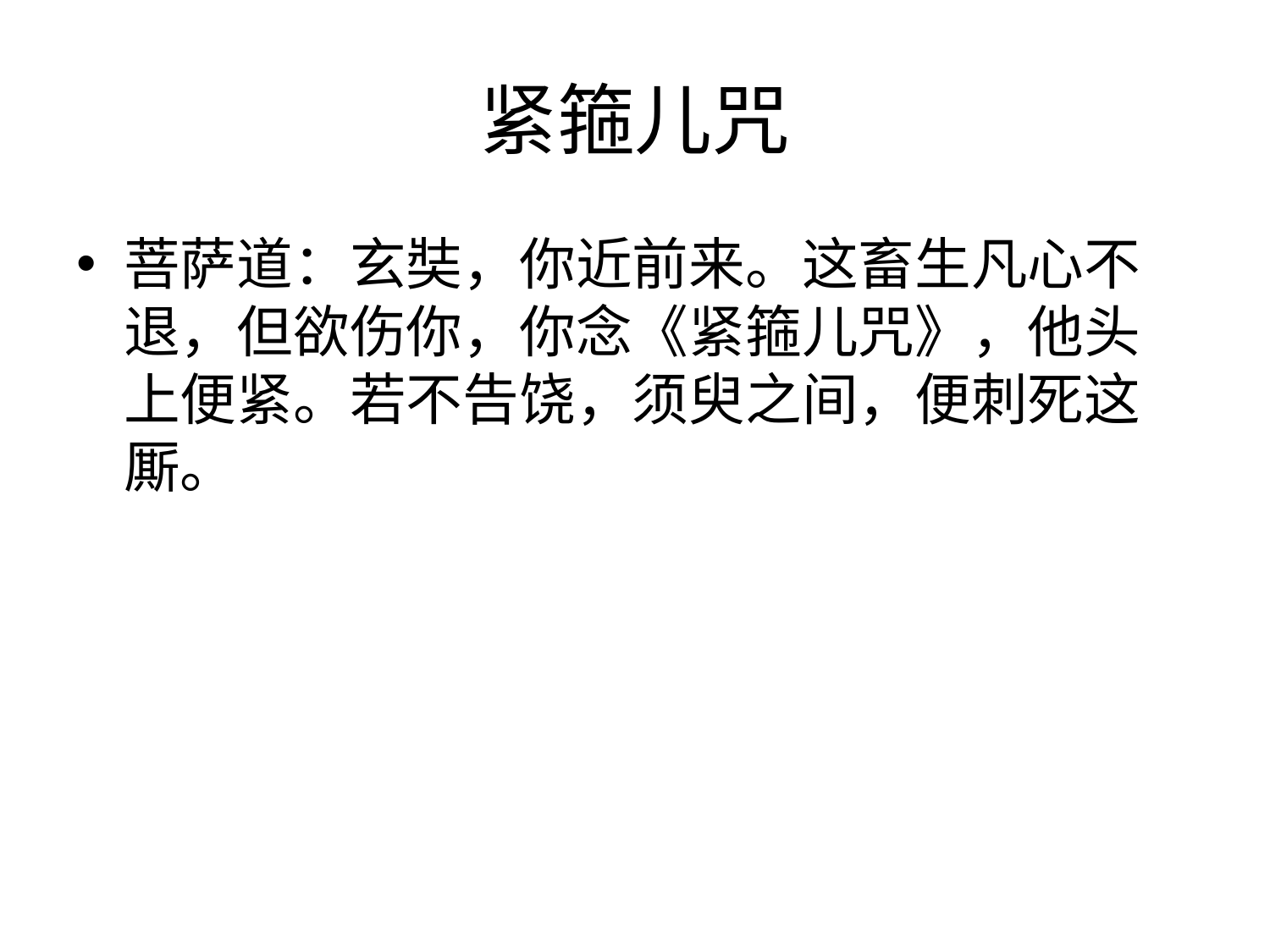

# 紧箍儿咒
菩萨道：玄奘，你近前来。这畜生凡心不退，但欲伤你，你念《紧箍儿咒》，他头上便紧。若不告饶，须臾之间，便刺死这厮。